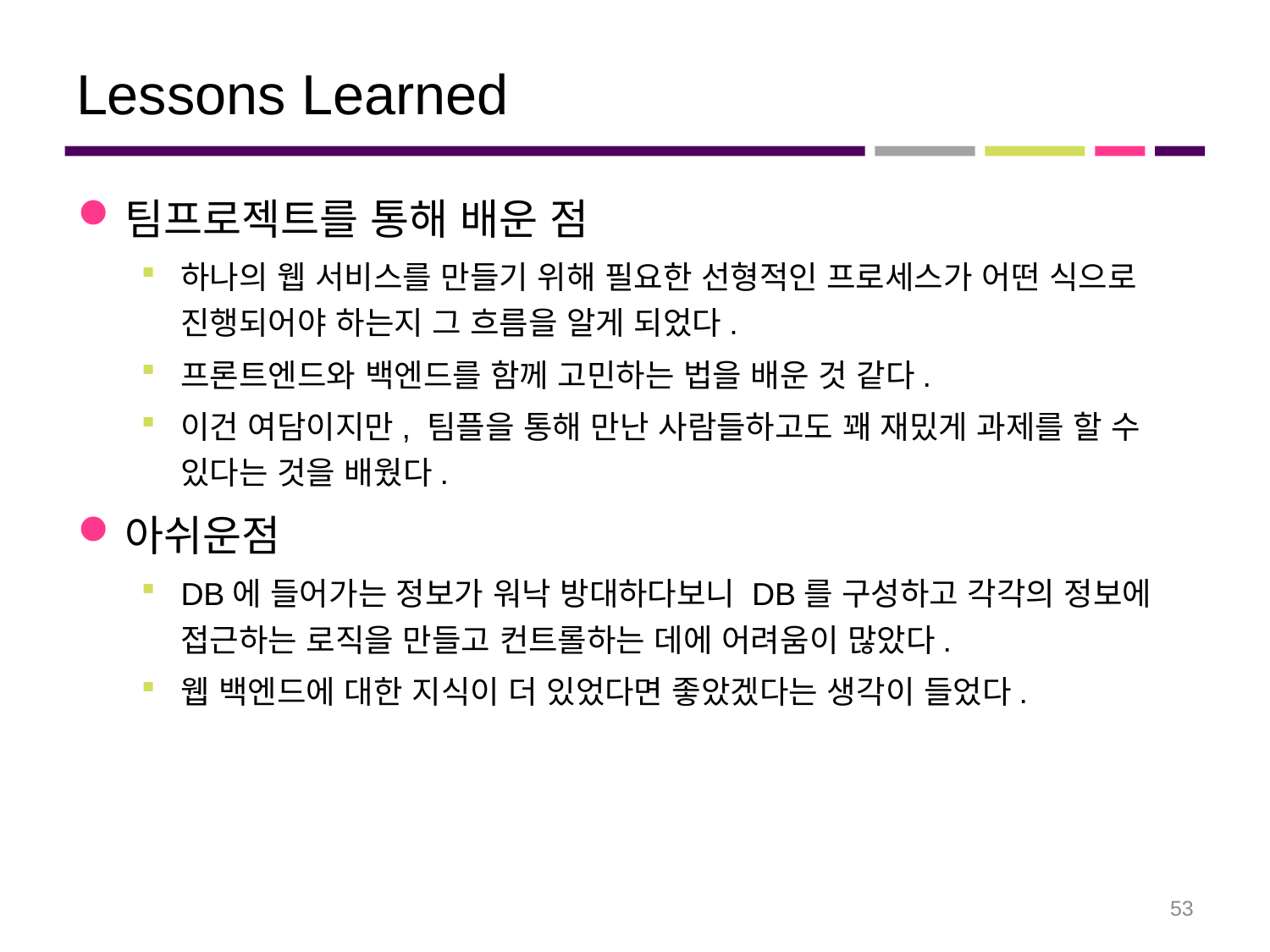

# Lessons Learned
팀프로젝트를 통해 배운 점
하나의 웹 서비스를 만들기 위해 필요한 선형적인 프로세스가 어떤 식으로 진행되어야 하는지 그 흐름을 알게 되었다.
프론트엔드와 백엔드를 함께 고민하는 법을 배운 것 같다.
이건 여담이지만, 팀플을 통해 만난 사람들하고도 꽤 재밌게 과제를 할 수 있다는 것을 배웠다.
아쉬운점
DB에 들어가는 정보가 워낙 방대하다보니 DB를 구성하고 각각의 정보에 접근하는 로직을 만들고 컨트롤하는 데에 어려움이 많았다.
웹 백엔드에 대한 지식이 더 있었다면 좋았겠다는 생각이 들었다.
53